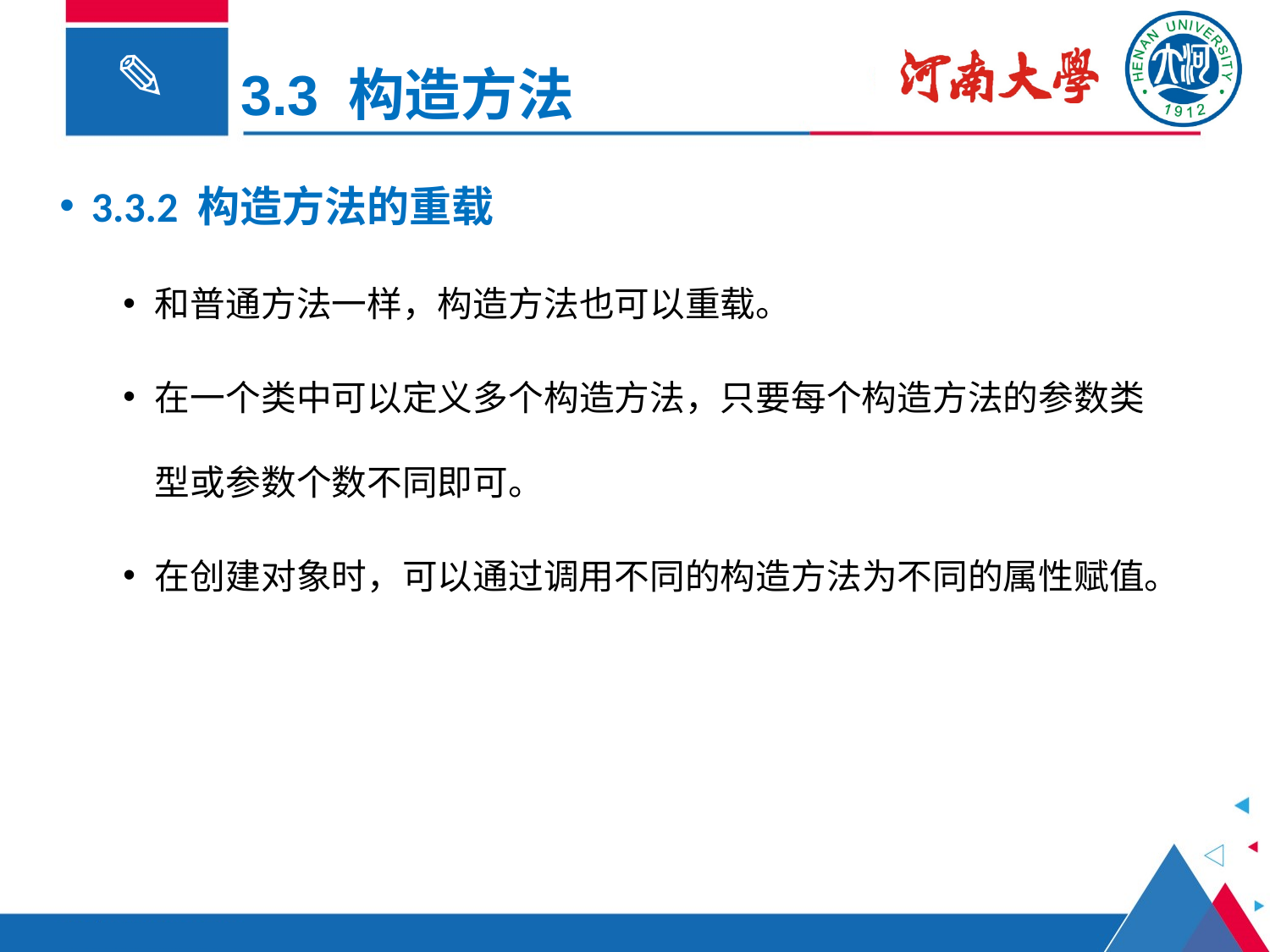

3.3 构造方法
3.3.2 构造方法的重载
和普通方法一样，构造方法也可以重载。
在一个类中可以定义多个构造方法，只要每个构造方法的参数类型或参数个数不同即可。
在创建对象时，可以通过调用不同的构造方法为不同的属性赋值。